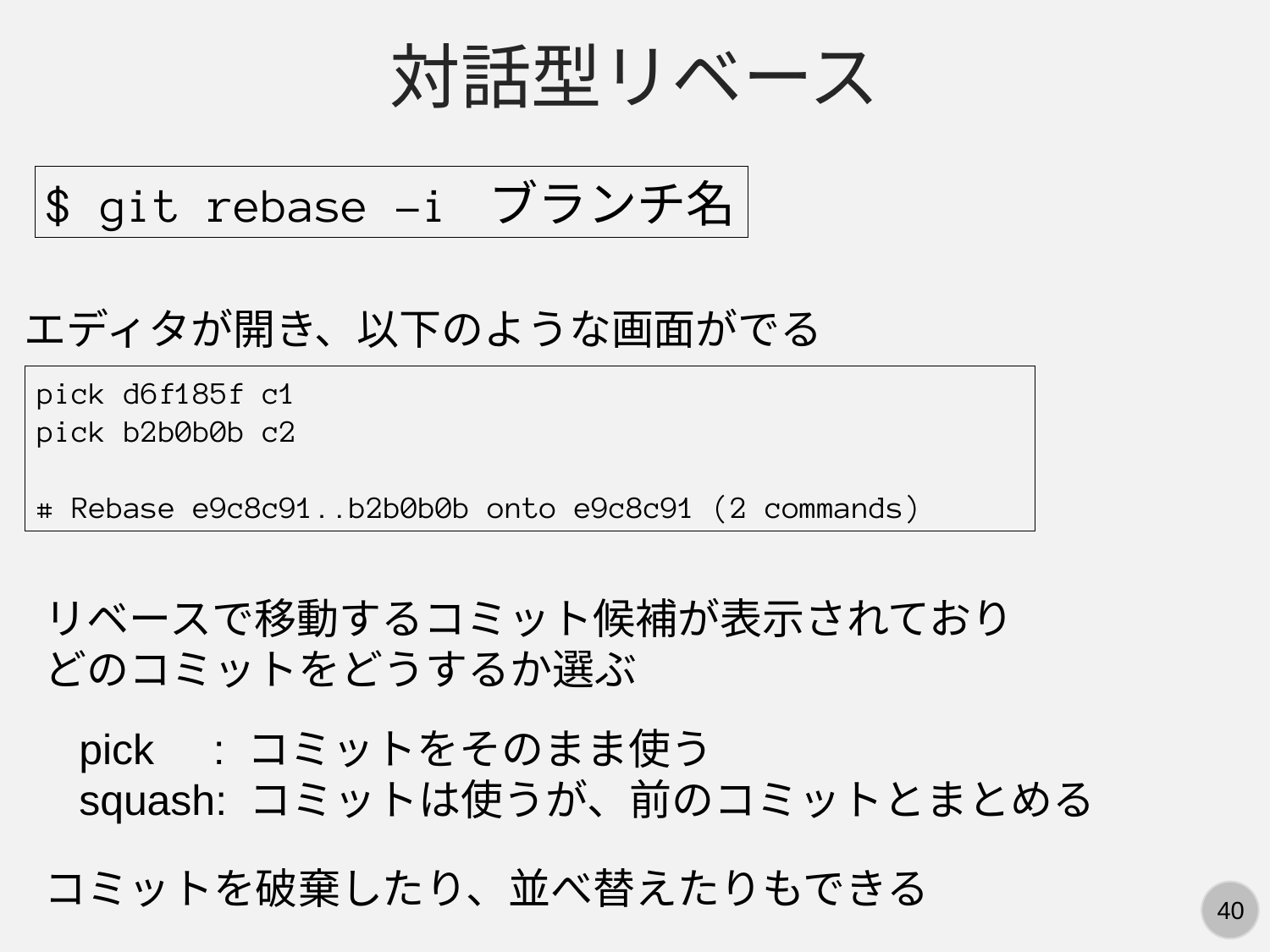

対話型リベース
$ git rebase -i ブランチ名
エディタが開き、以下のような画面がでる
pick d6f185f c1
pick b2b0b0b c2

# Rebase e9c8c91..b2b0b0b onto e9c8c91 (2 commands)
リベースで移動するコミット候補が表示されており
どのコミットをどうするか選ぶ
pick     : コミットをそのまま使う
squash: コミットは使うが、前のコミットとまとめる
コミットを破棄したり、並べ替えたりもできる